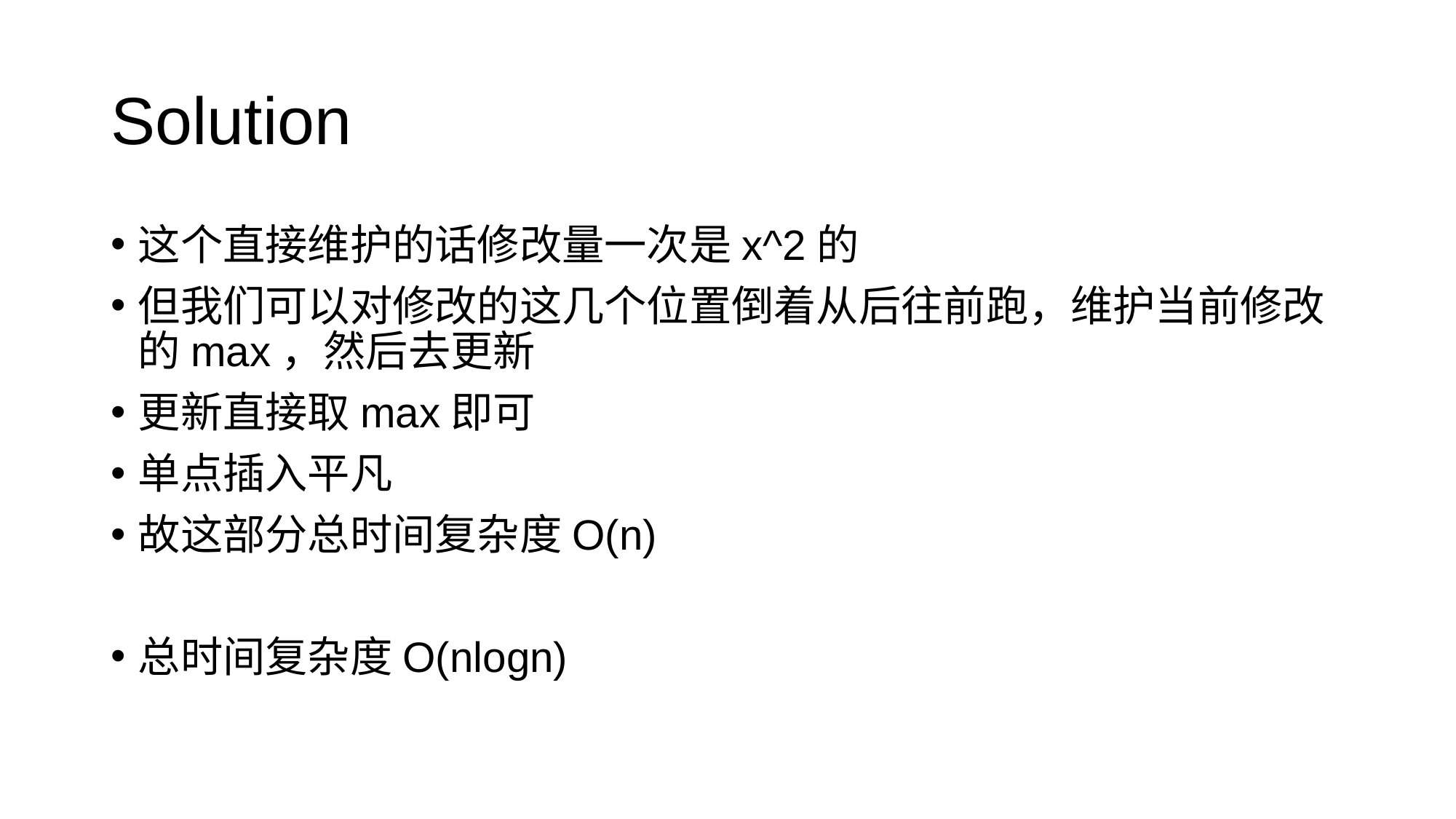

# Solution
这个直接维护的话修改量一次是x^2的
但我们可以对修改的这几个位置倒着从后往前跑，维护当前修改的max，然后去更新
更新直接取max即可
单点插入平凡
故这部分总时间复杂度O(n)

总时间复杂度O(nlogn)